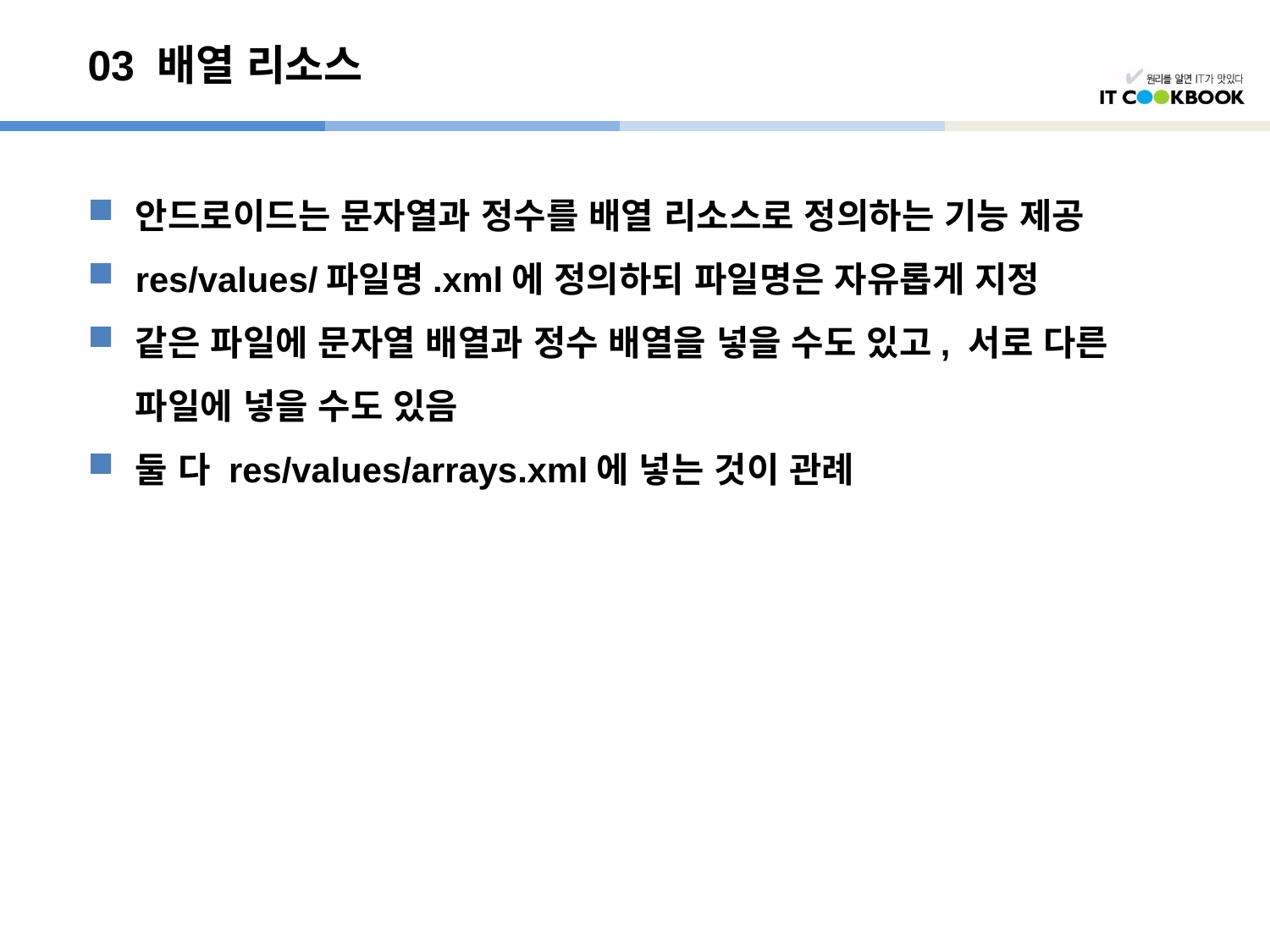

# 03 배열 리소스
안드로이드는 문자열과 정수를 배열 리소스로 정의하는 기능 제공
res/values/파일명.xml에 정의하되 파일명은 자유롭게 지정
같은 파일에 문자열 배열과 정수 배열을 넣을 수도 있고, 서로 다른 파일에 넣을 수도 있음
둘 다 res/values/arrays.xml에 넣는 것이 관례